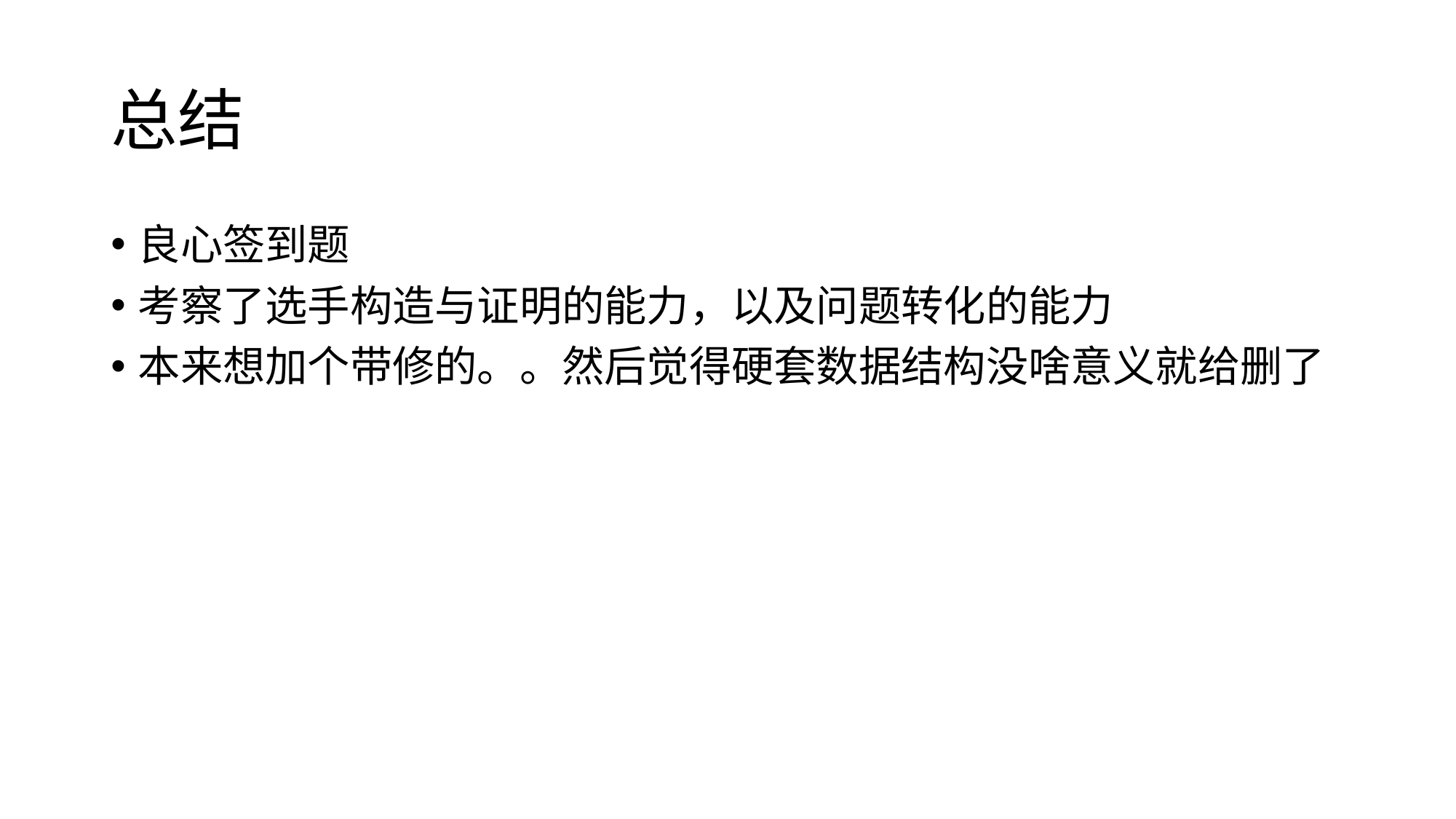

# 总结
良心签到题
考察了选手构造与证明的能力，以及问题转化的能力
本来想加个带修的。。然后觉得硬套数据结构没啥意义就给删了